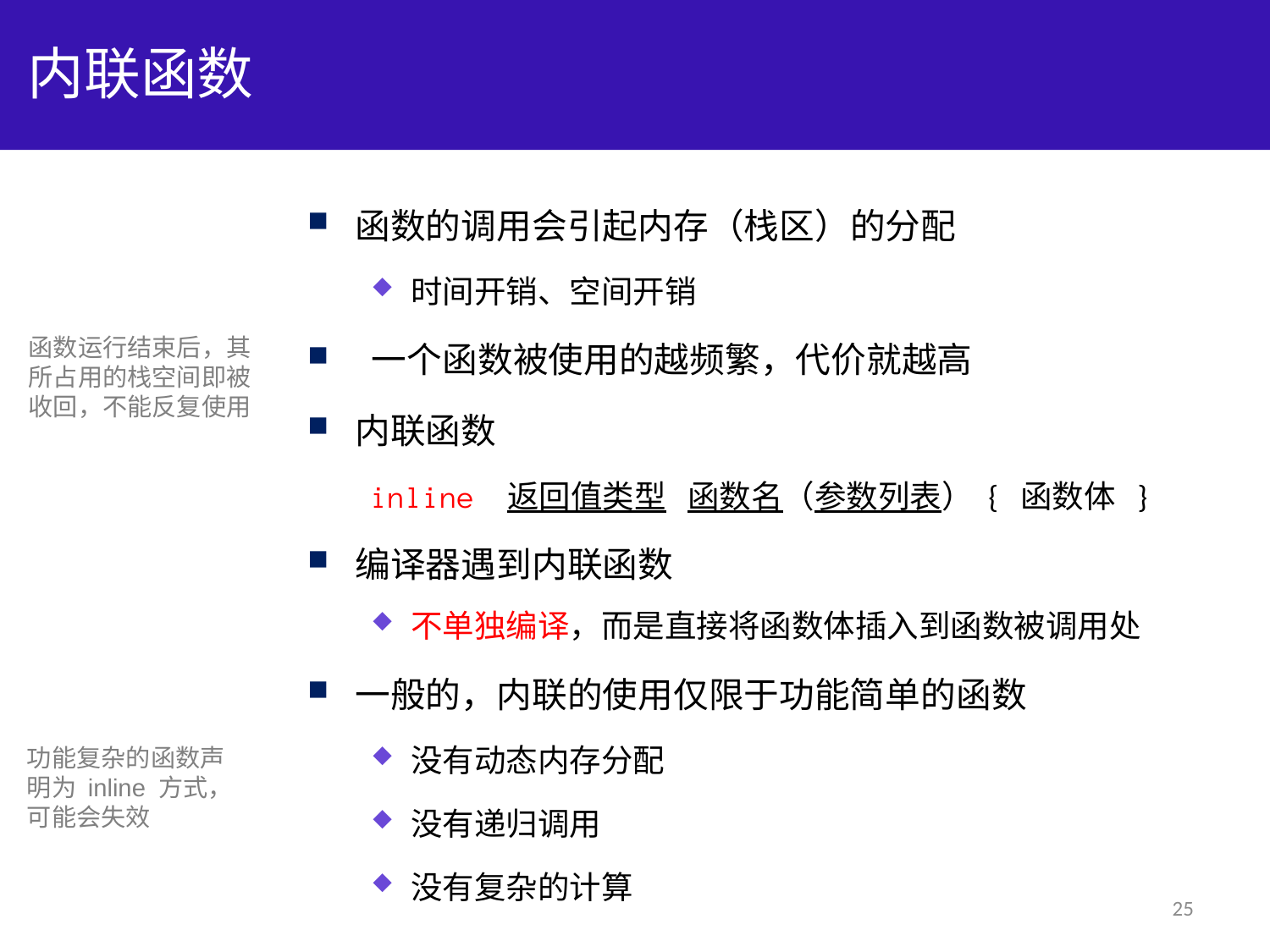

# 内联函数
函数的调用会引起内存（栈区）的分配
时间开销、空间开销
 一个函数被使用的越频繁，代价就越高
内联函数
inline  返回值类型   函数名（参数列表） {  函数体  }
编译器遇到内联函数
不单独编译，而是直接将函数体插入到函数被调用处
一般的，内联的使用仅限于功能简单的函数
没有动态内存分配
没有递归调用
没有复杂的计算
函数运行结束后，其
所占用的栈空间即被
收回，不能反复使用
功能复杂的函数声
明为 inline 方式，
可能会失效
25